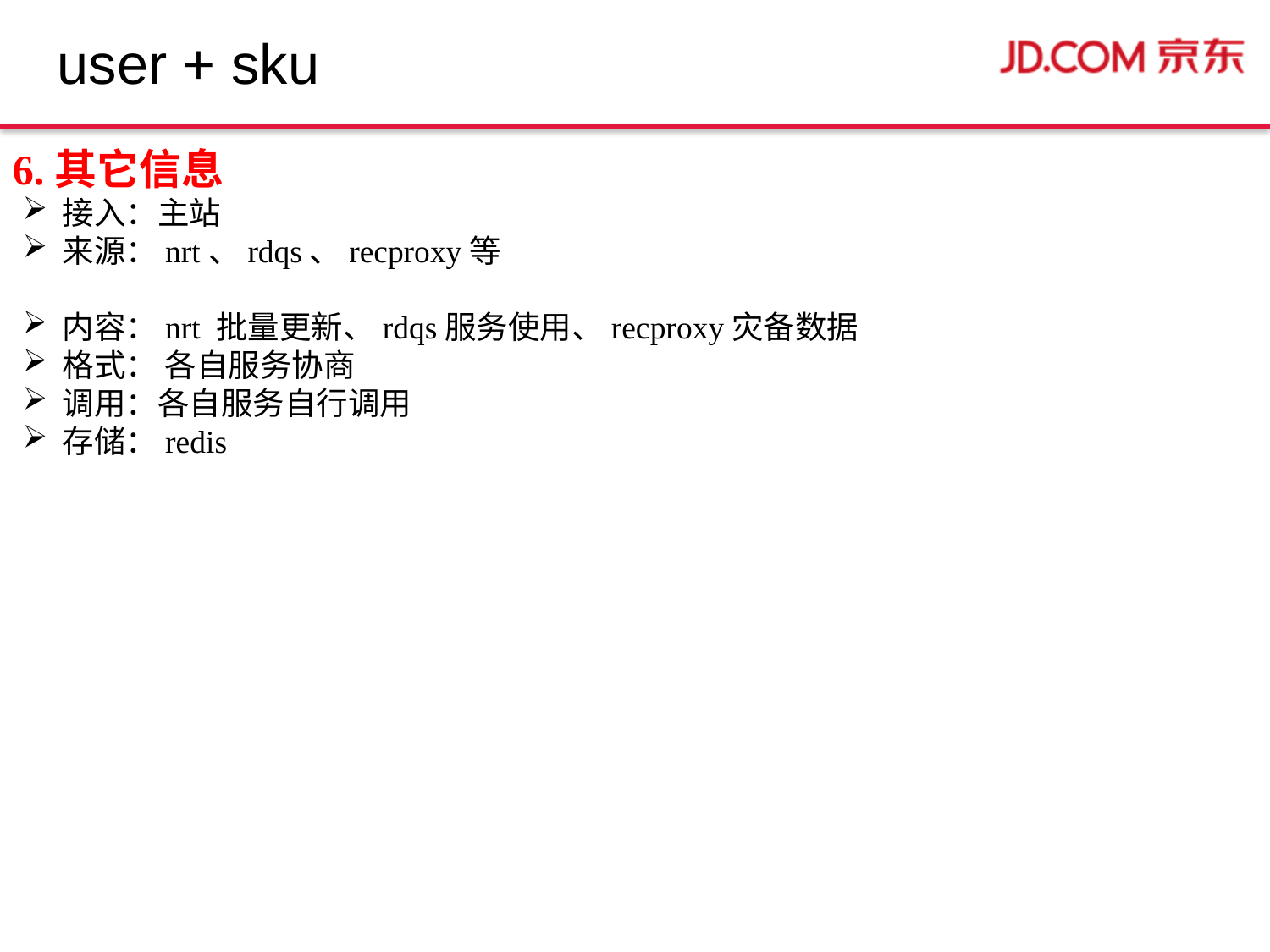

# user + sku
6.其它信息
接入：主站
来源：nrt、rdqs、recproxy等

内容：nrt 批量更新、rdqs服务使用、recproxy灾备数据
格式： 各自服务协商
调用：各自服务自行调用
存储：redis